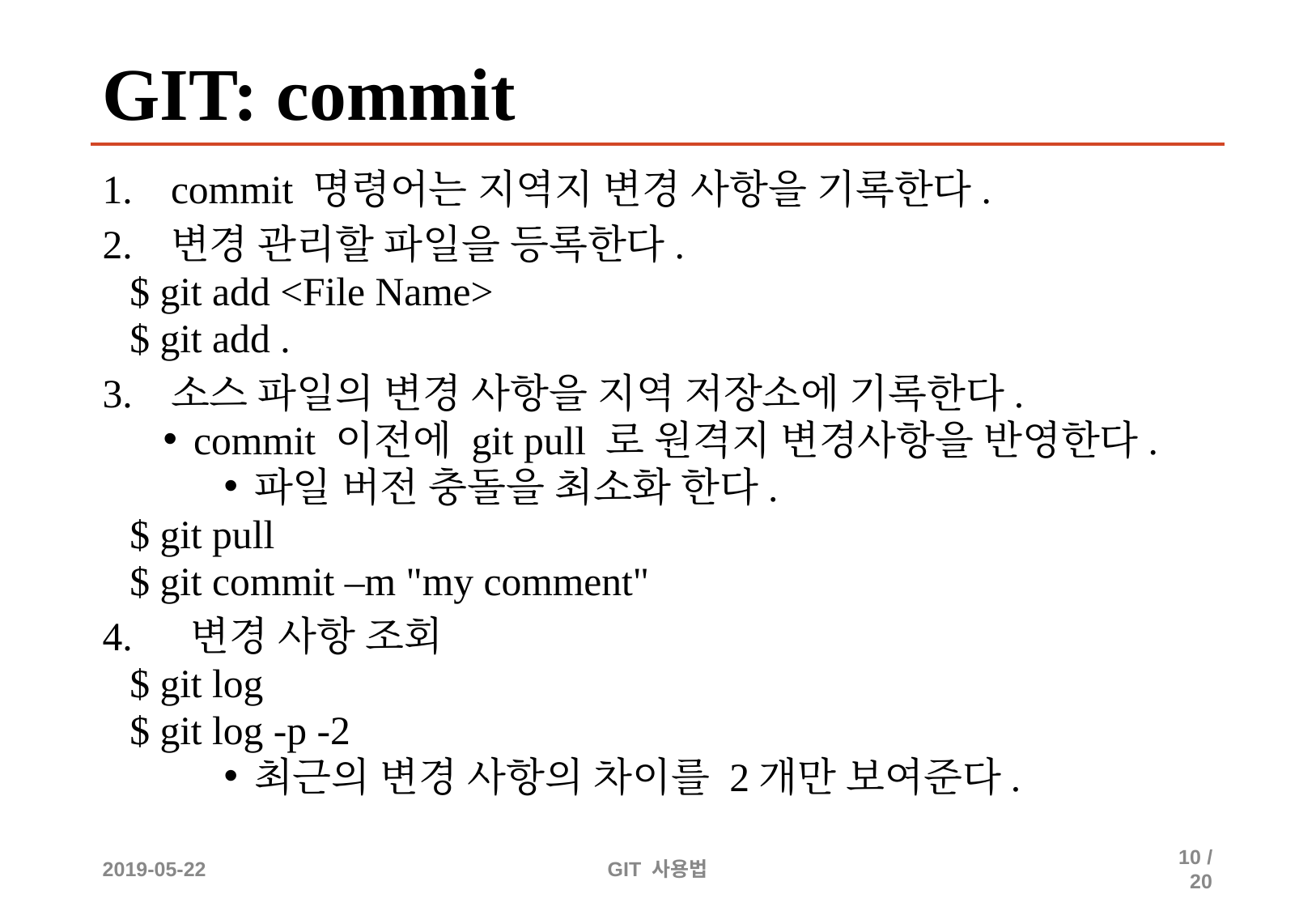

# GIT: commit
commit 명령어는 지역지 변경 사항을 기록한다.
변경 관리할 파일을 등록한다.
$ git add <File Name>
$ git add .
소스 파일의 변경 사항을 지역 저장소에 기록한다.
commit 이전에 git pull 로 원격지 변경사항을 반영한다.
파일 버전 충돌을 최소화 한다.
$ git pull
$ git commit –m "my comment"
 변경 사항 조회
$ git log
$ git log -p -2
최근의 변경 사항의 차이를 2개만 보여준다.
2019-05-22
GIT 사용법
10 / 20